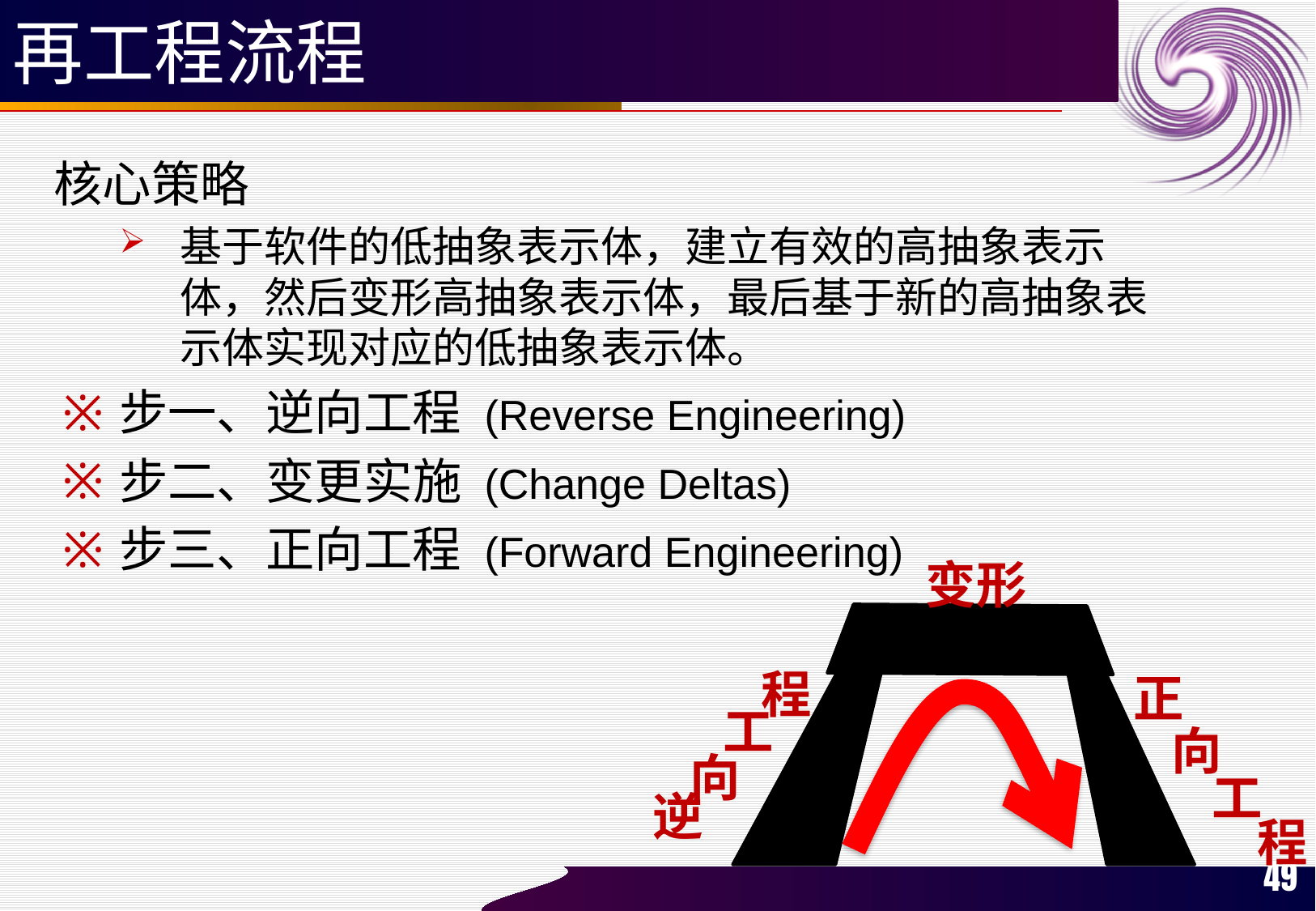

# 再工程流程
核心策略
基于软件的低抽象表示体，建立有效的高抽象表示体，然后变形高抽象表示体，最后基于新的高抽象表示体实现对应的低抽象表示体。
步一、逆向工程 (Reverse Engineering)
步二、变更实施 (Change Deltas)
步三、正向工程 (Forward Engineering)

变形

程
正

工
向
向
工
逆
程
49